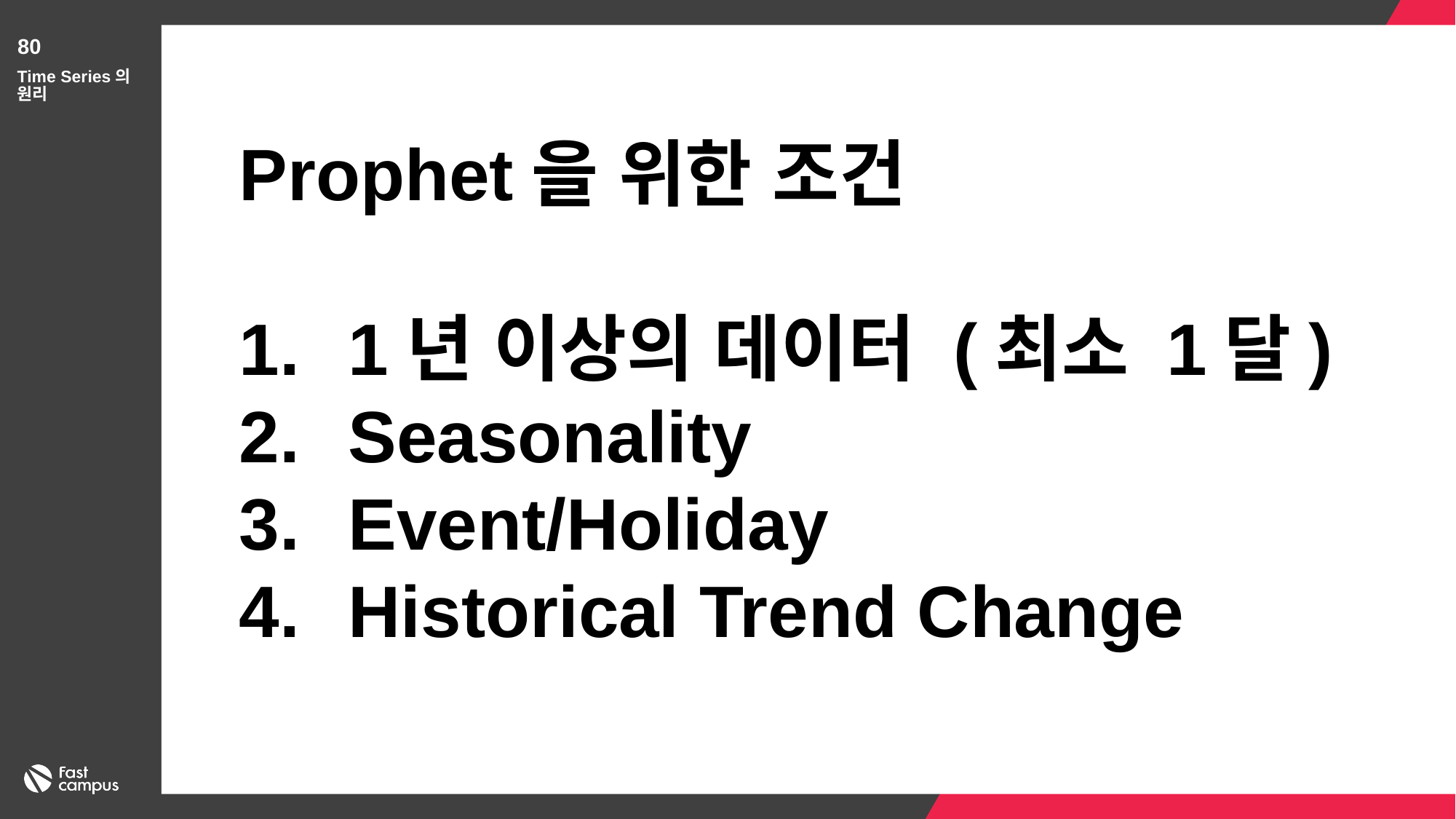

80

Time Series의 원리
Prophet을 위한 조건
1년 이상의 데이터 (최소 1달)
Seasonality
Event/Holiday
Historical Trend Change